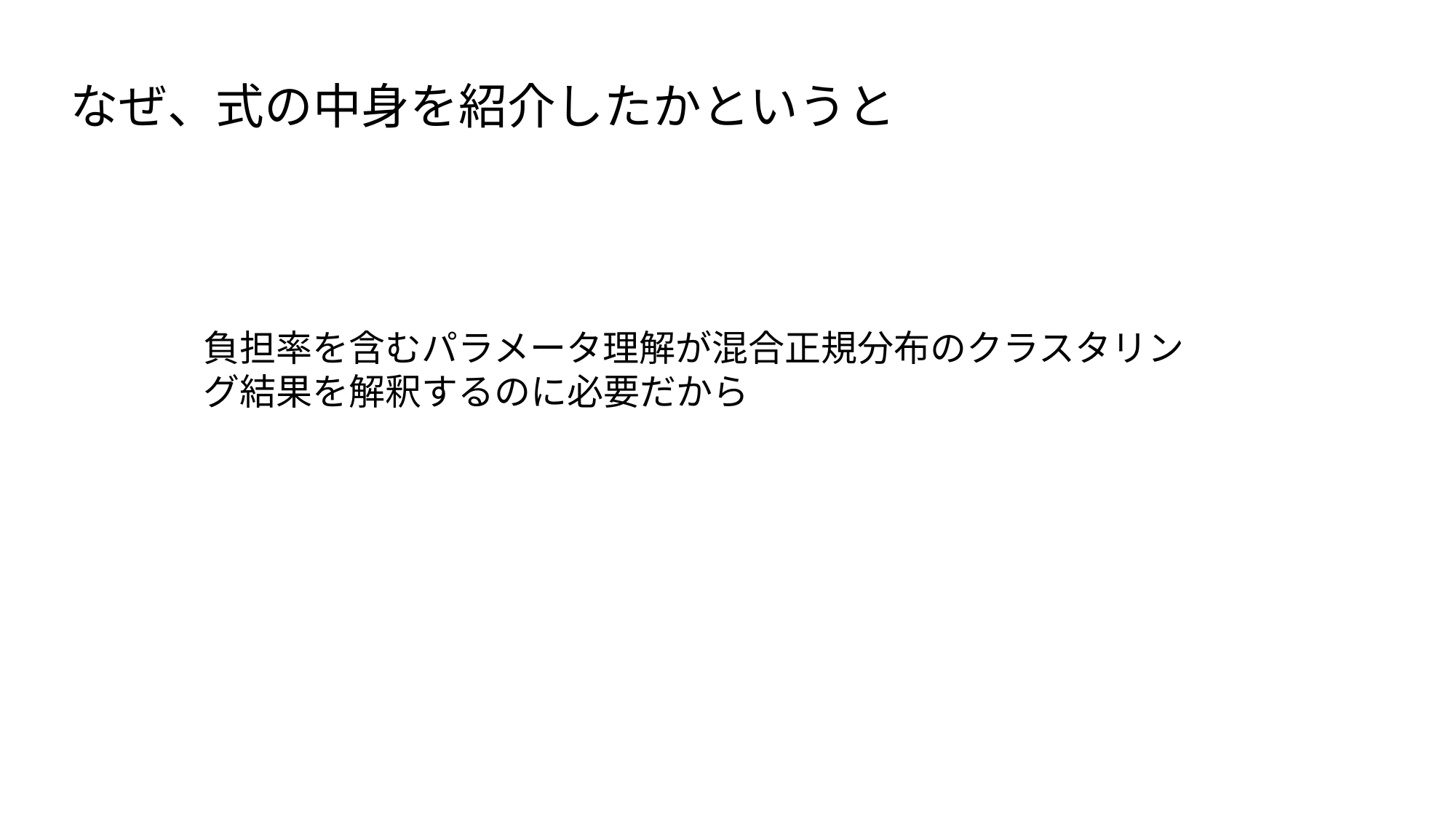

なぜ、式の中身を紹介したかというと
負担率を含むパラメータ理解が混合正規分布のクラスタリング結果を解釈するのに必要だから